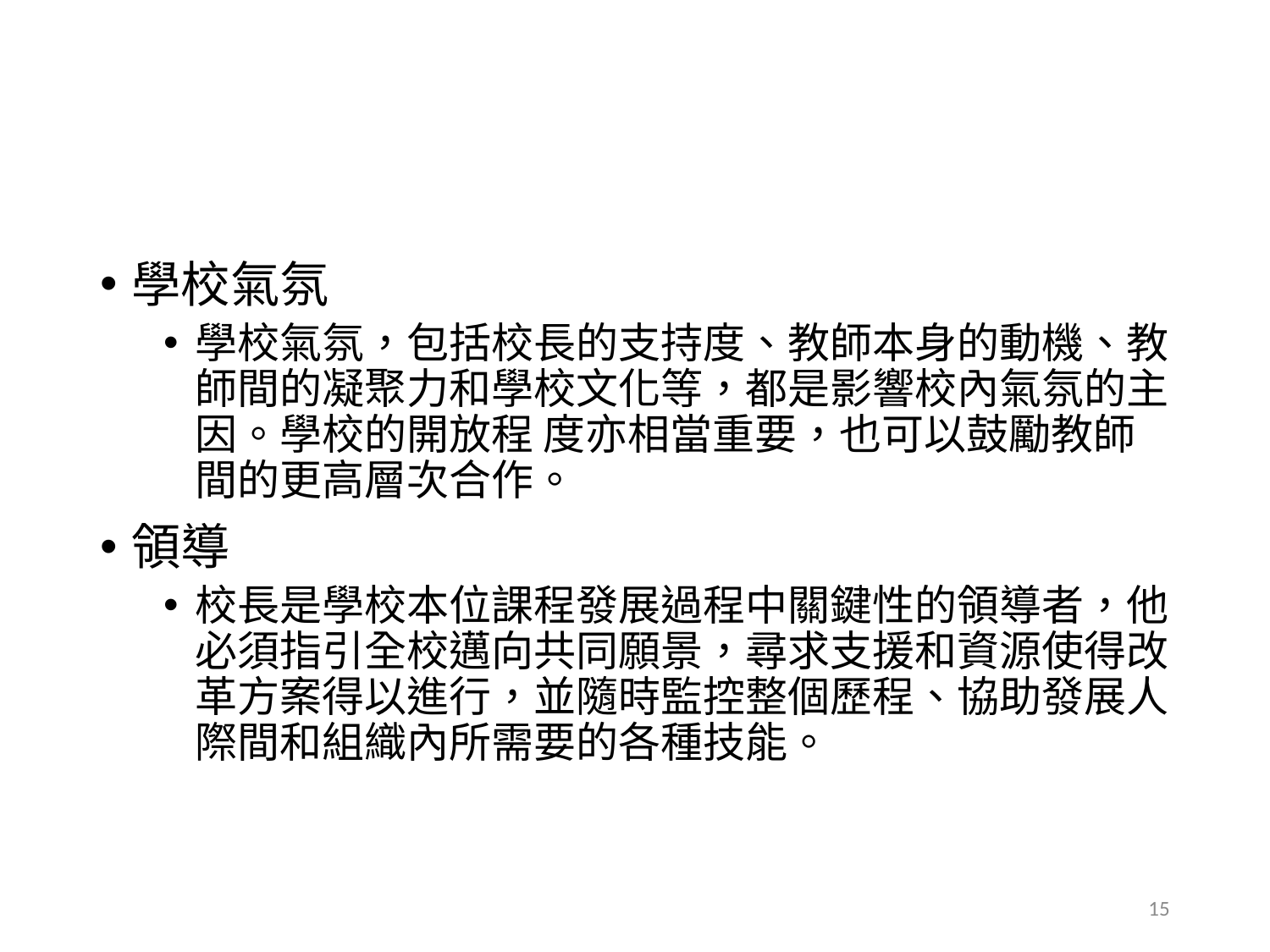

#
學校氣氛
學校氣氛，包括校長的支持度、教師本身的動機、教師間的凝聚力和學校文化等，都是影響校內氣氛的主因。學校的開放程 度亦相當重要，也可以鼓勵教師間的更高層次合作。
領導
校長是學校本位課程發展過程中關鍵性的領導者，他必須指引全校邁向共同願景，尋求支援和資源使得改革方案得以進行，並隨時監控整個歷程、協助發展人際間和組織內所需要的各種技能。
15